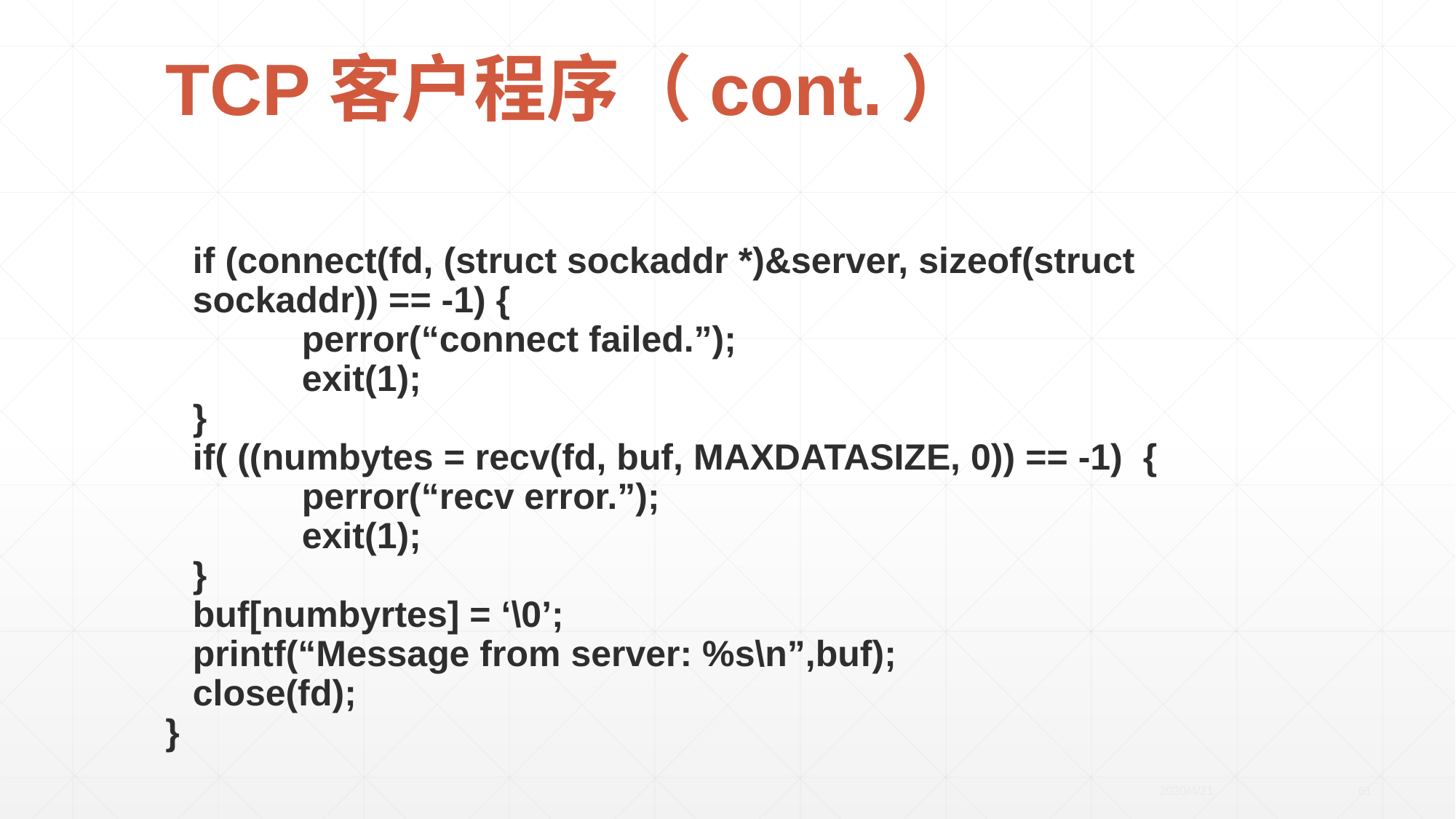

# TCP客户程序（cont.）
	if (connect(fd, (struct sockaddr *)&server, sizeof(struct sockaddr)) == -1) {
		perror(“connect failed.”);
		exit(1);
	}
	if( ((numbytes = recv(fd, buf, MAXDATASIZE, 0)) == -1)  {
		perror(“recv error.”);
		exit(1);
	}
	buf[numbyrtes] = ‘\0’;
	printf(“Message from server: %s\n”,buf);
	close(fd);
}
2020/4/21
61